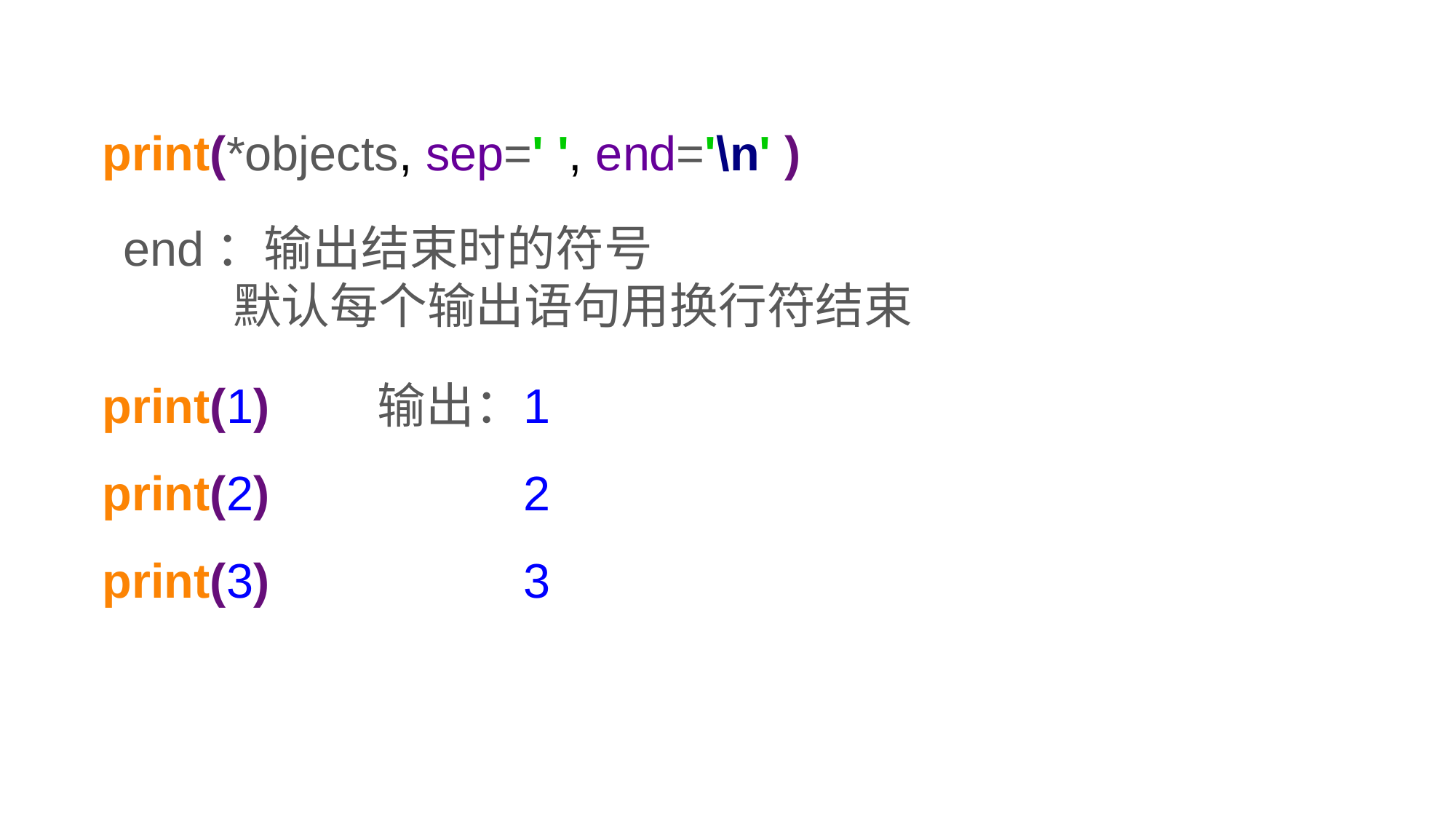

print(*objects, sep=' ', end='\n' )

end：输出结束时的符号
         默认每个输出语句用换行符结束
输出：
print(1)
print(2)
print(3)
1
2
3